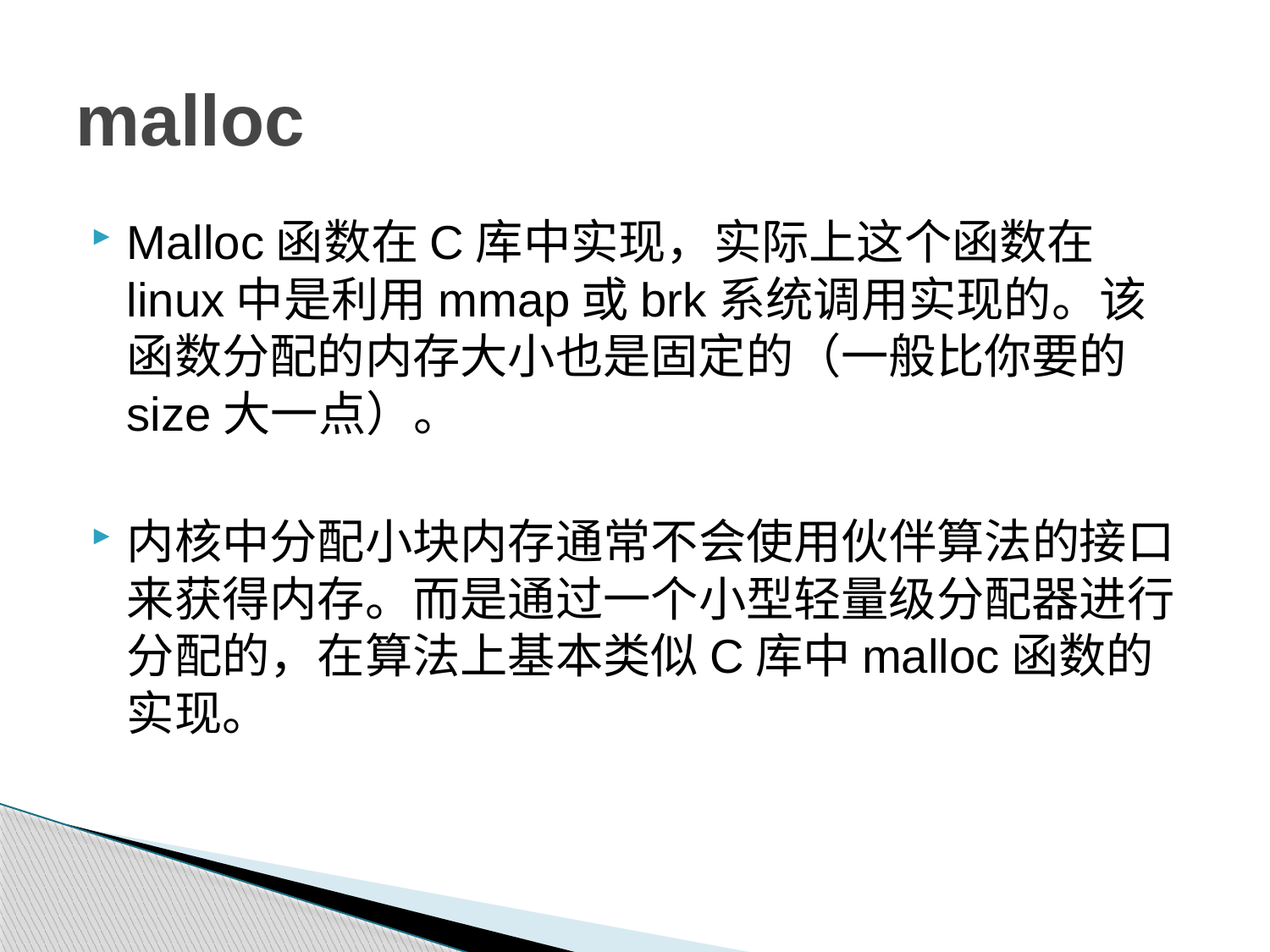

# malloc
Malloc函数在C库中实现，实际上这个函数在linux中是利用mmap或brk系统调用实现的。该函数分配的内存大小也是固定的（一般比你要的size大一点）。

内核中分配小块内存通常不会使用伙伴算法的接口来获得内存。而是通过一个小型轻量级分配器进行分配的，在算法上基本类似C库中malloc函数的实现。